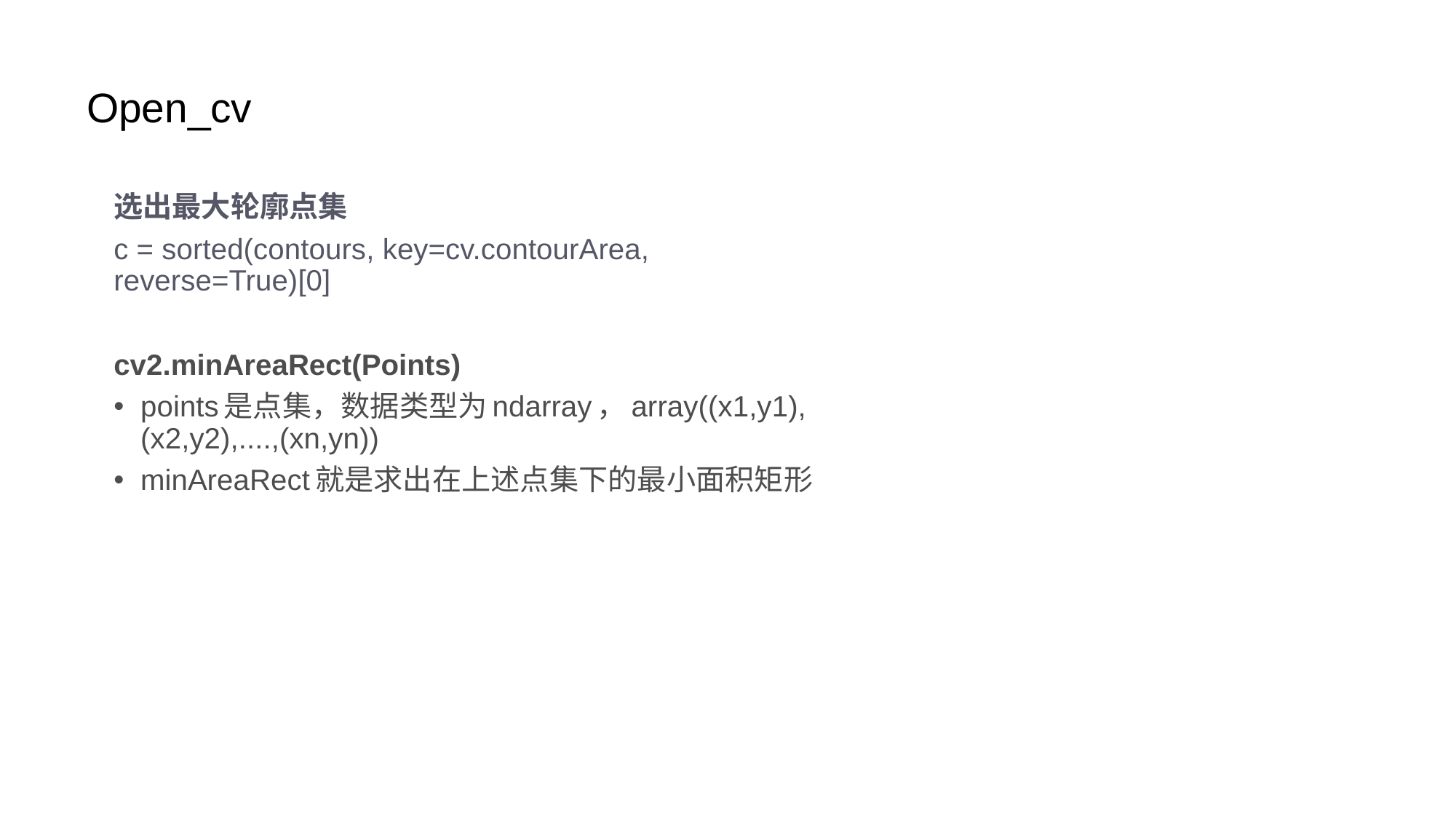

# Open_cv
选出最大轮廓点集
c = sorted(contours, key=cv.contourArea, reverse=True)[0]

cv2.minAreaRect(Points)
points是点集，数据类型为ndarray，array((x1,y1),(x2,y2),....,(xn,yn))
minAreaRect就是求出在上述点集下的最小面积矩形